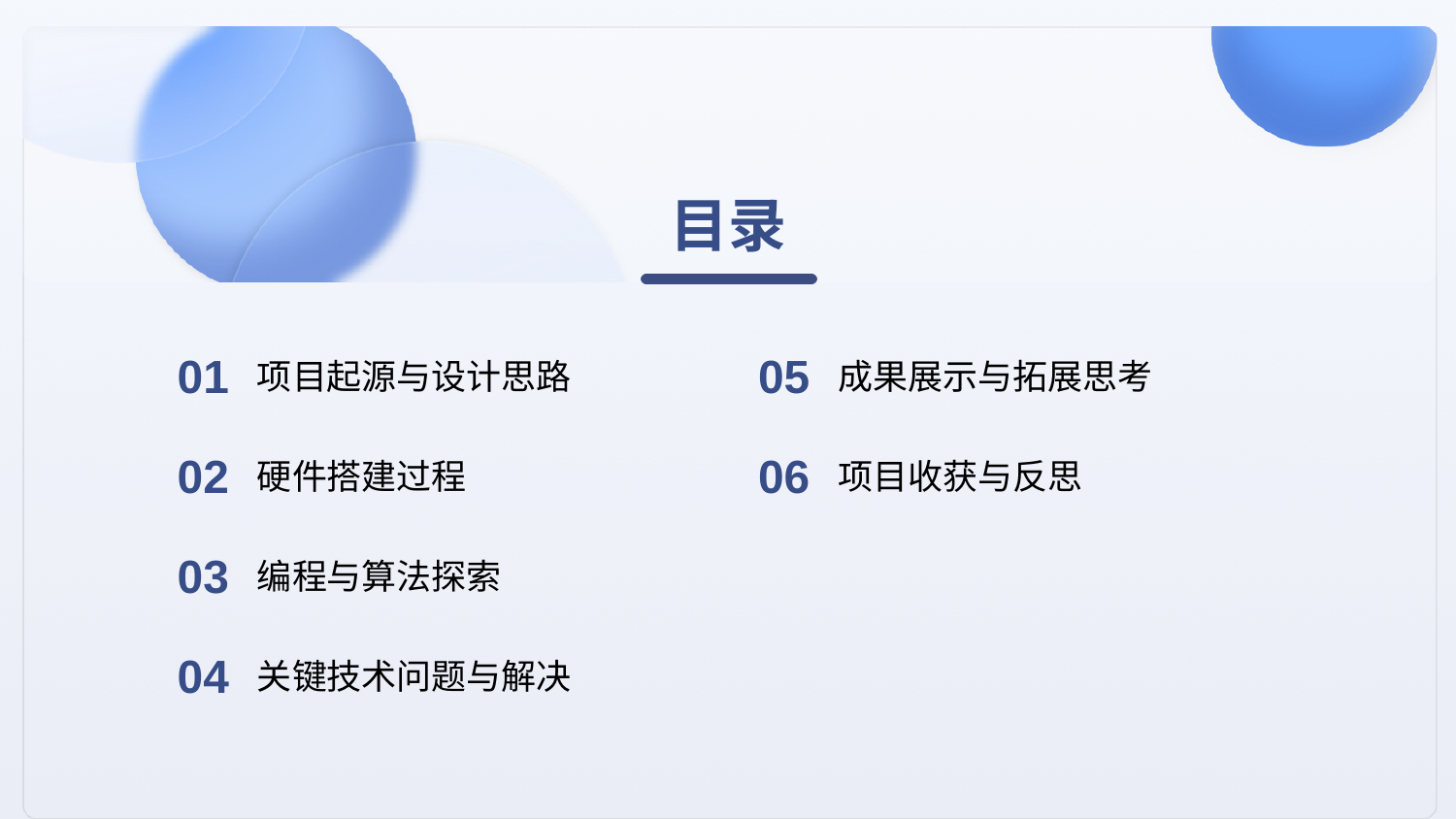

目录
01
05
项目起源与设计思路
成果展示与拓展思考
02
06
硬件搭建过程
项目收获与反思
03
编程与算法探索
04
关键技术问题与解决